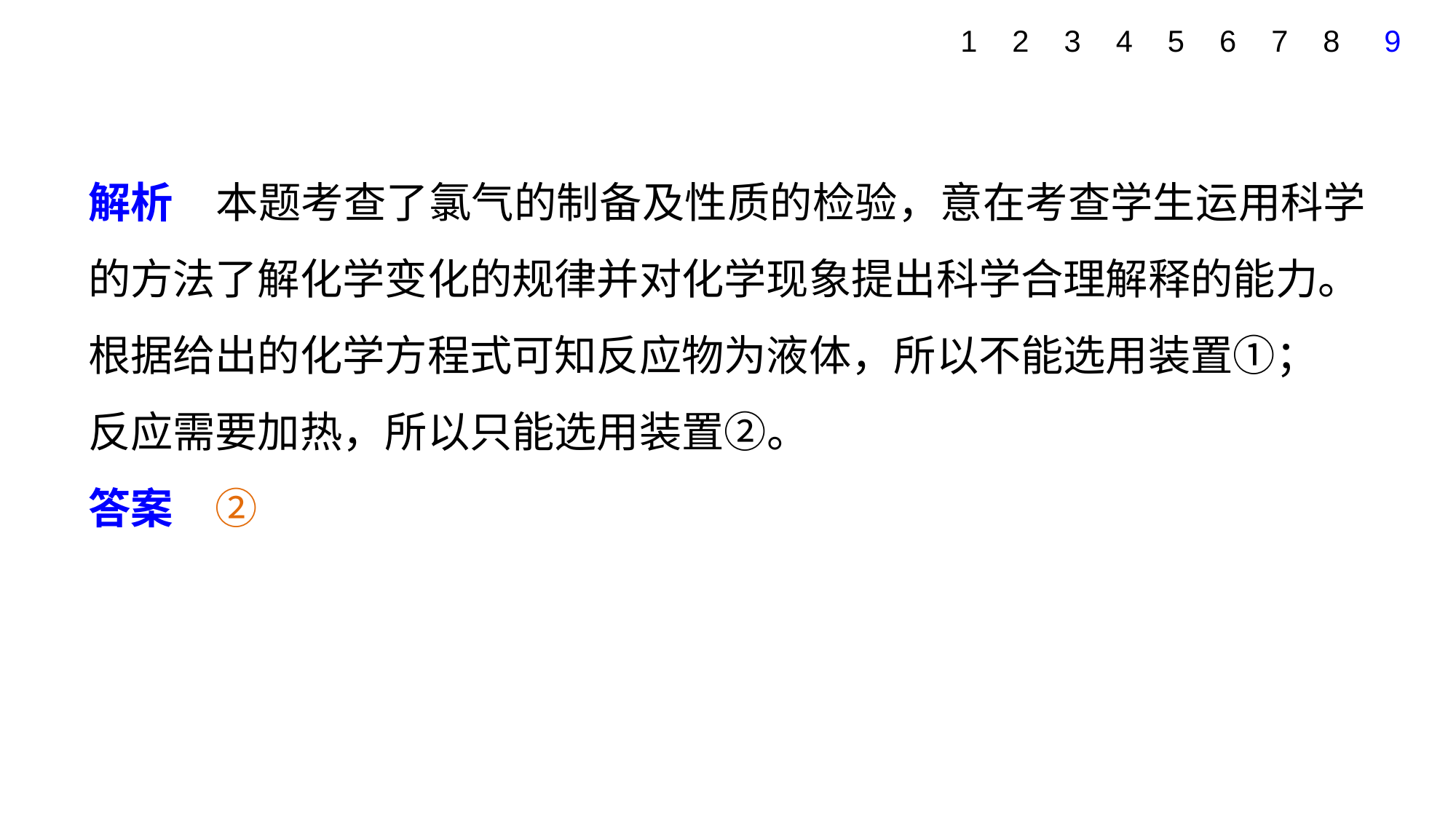

1
2
3
4
5
6
7
8
9
解析　本题考查了氯气的制备及性质的检验，意在考查学生运用科学的方法了解化学变化的规律并对化学现象提出科学合理解释的能力。
根据给出的化学方程式可知反应物为液体，所以不能选用装置①；
反应需要加热，所以只能选用装置②。
答案　②